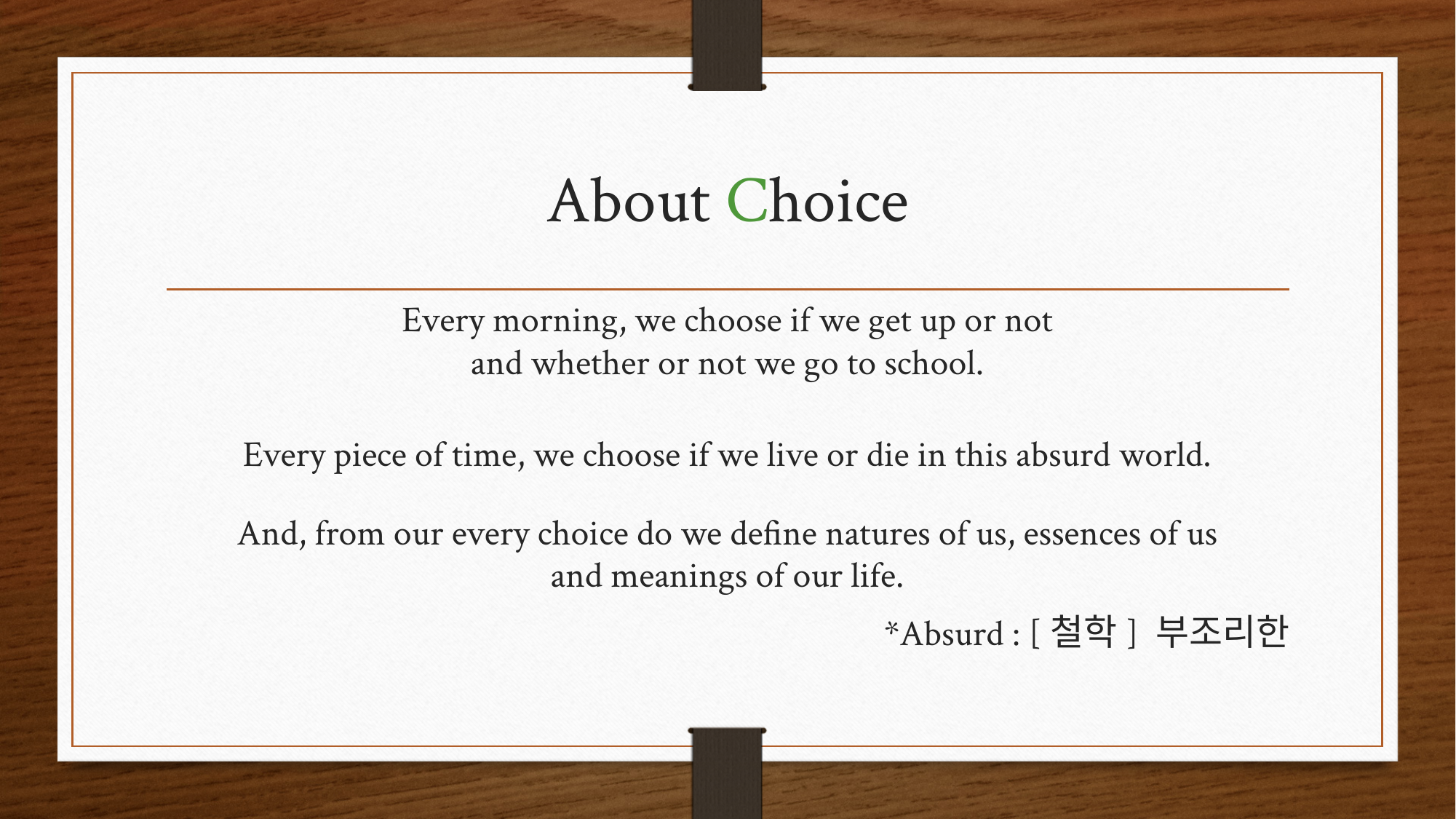

# About Choice
Every morning, we choose if we get up or not
and whether or not we go to school.

Every piece of time, we choose if we live or die in this absurd world.

And, from our every choice do we define natures of us, essences of us
and meanings of our life.
*Absurd : [철학] 부조리한